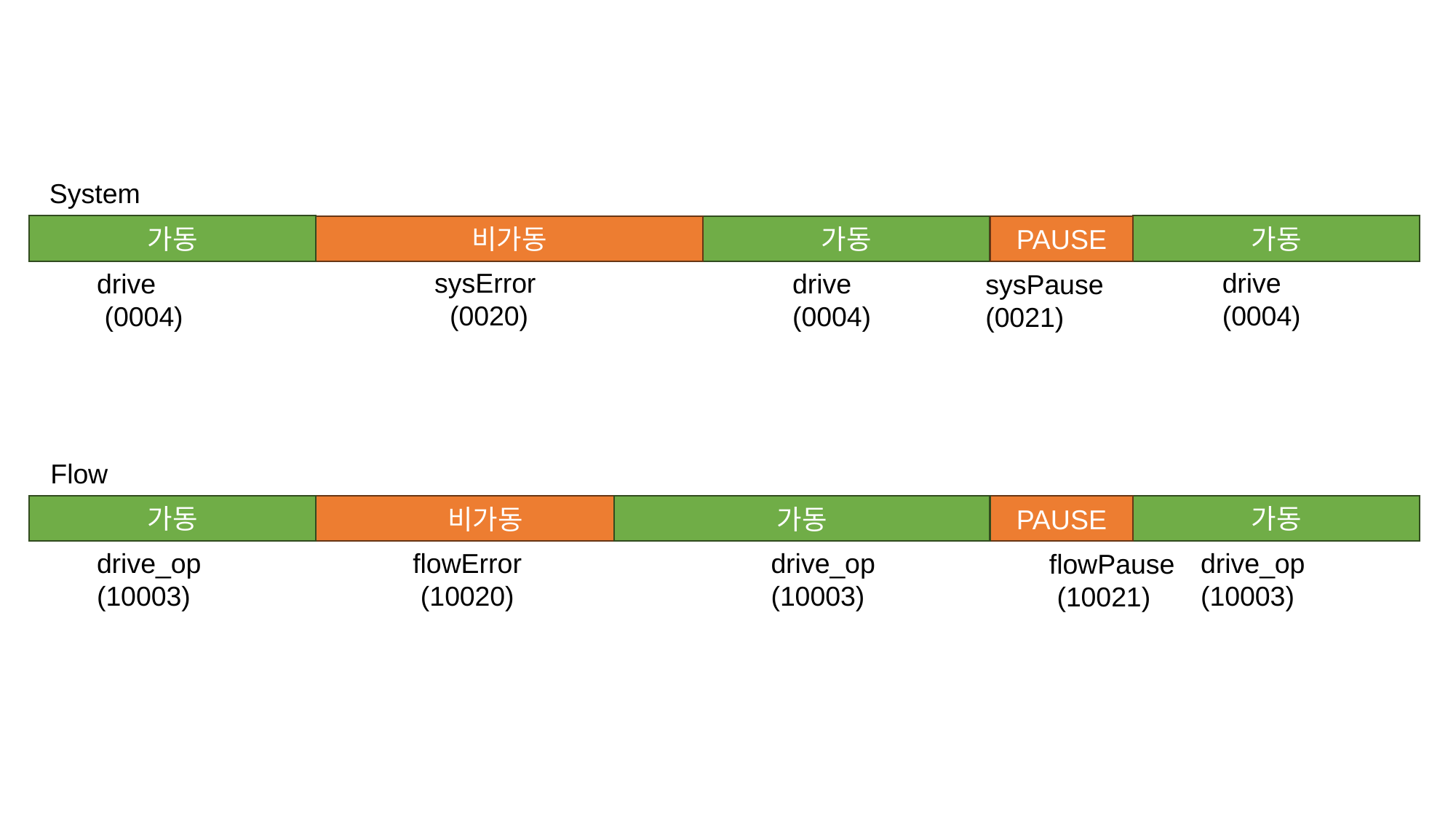

System
가동
가동
PAUSE
비가동
가동
sysError
  (0020)
drive
(0004)
drive
 (0004)
drive
(0004)
sysPause
(0021)
Flow
가동
가동
PAUSE
비가동
가동
flowError
 (10020)
drive_op (10003)
drive_op (10003)
drive_op (10003)
flowPause
 (10021)